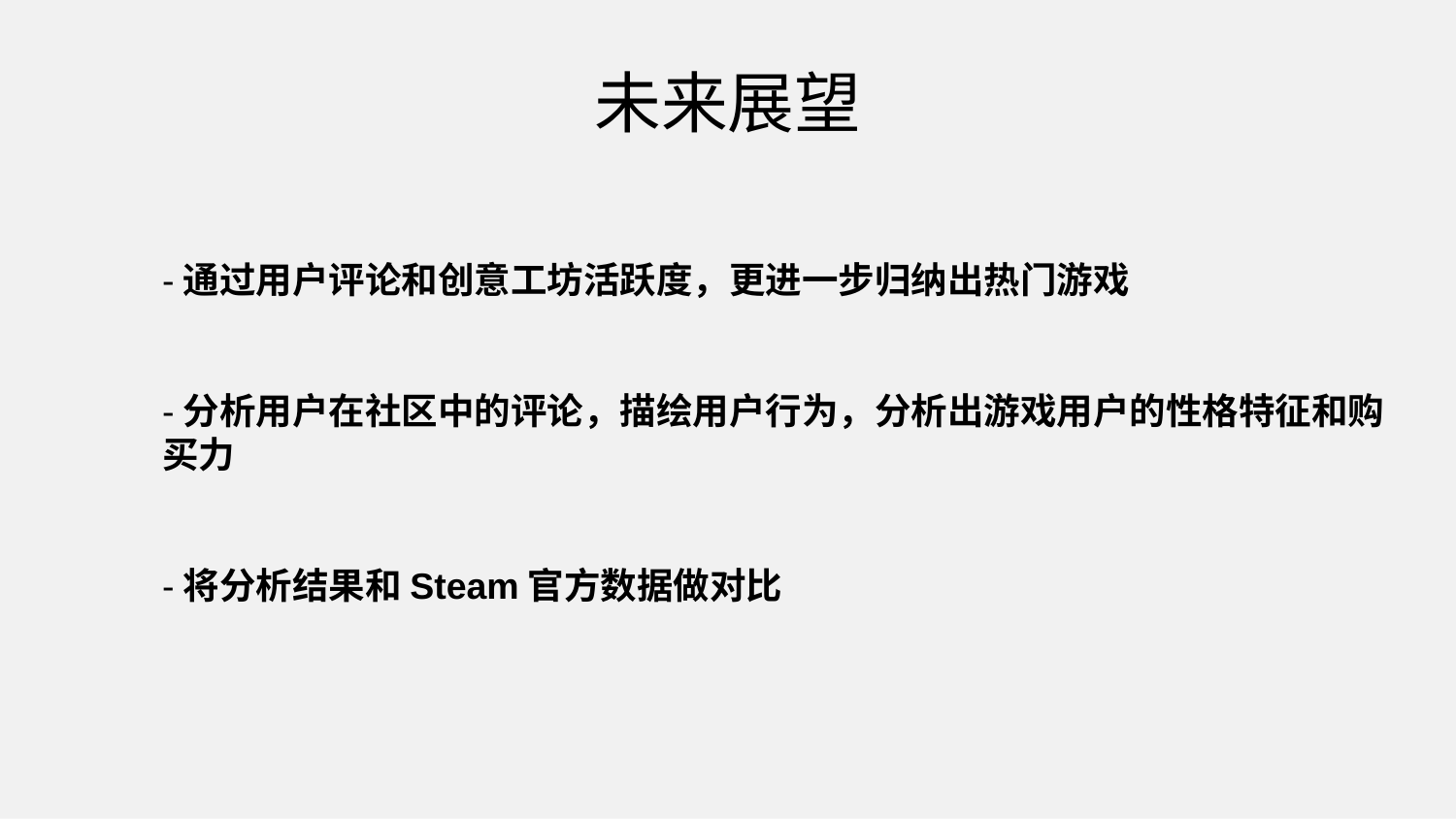

# 未来展望
-通过用户评论和创意工坊活跃度，更进一步归纳出热门游戏

-分析用户在社区中的评论，描绘用户行为，分析出游戏用户的性格特征和购买力

-将分析结果和Steam官方数据做对比